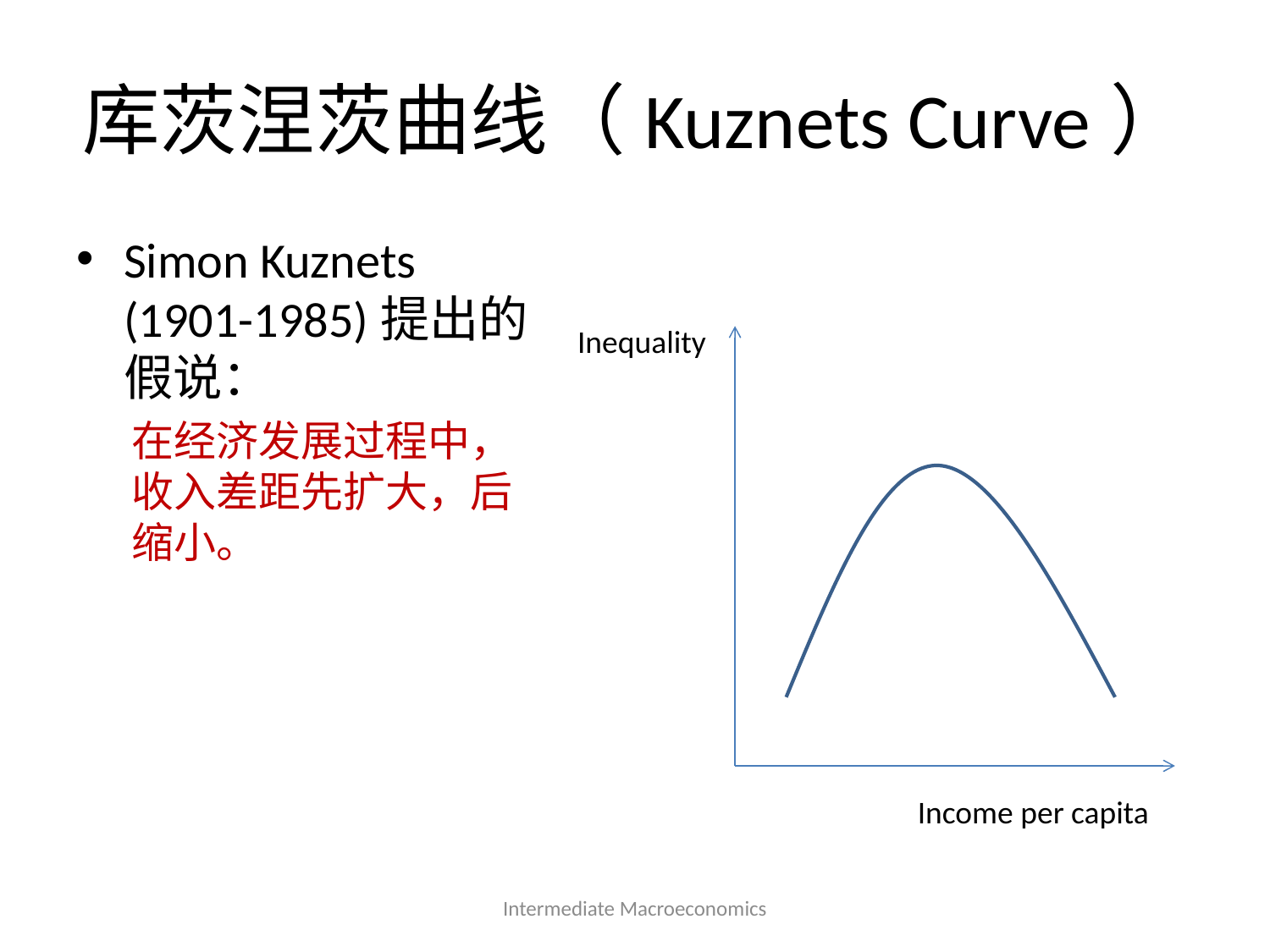

# 库茨涅茨曲线（Kuznets Curve）
Simon Kuznets (1901-1985)提出的假说：
在经济发展过程中，收入差距先扩大，后缩小。
Inequality

Income per capita
Intermediate Macroeconomics